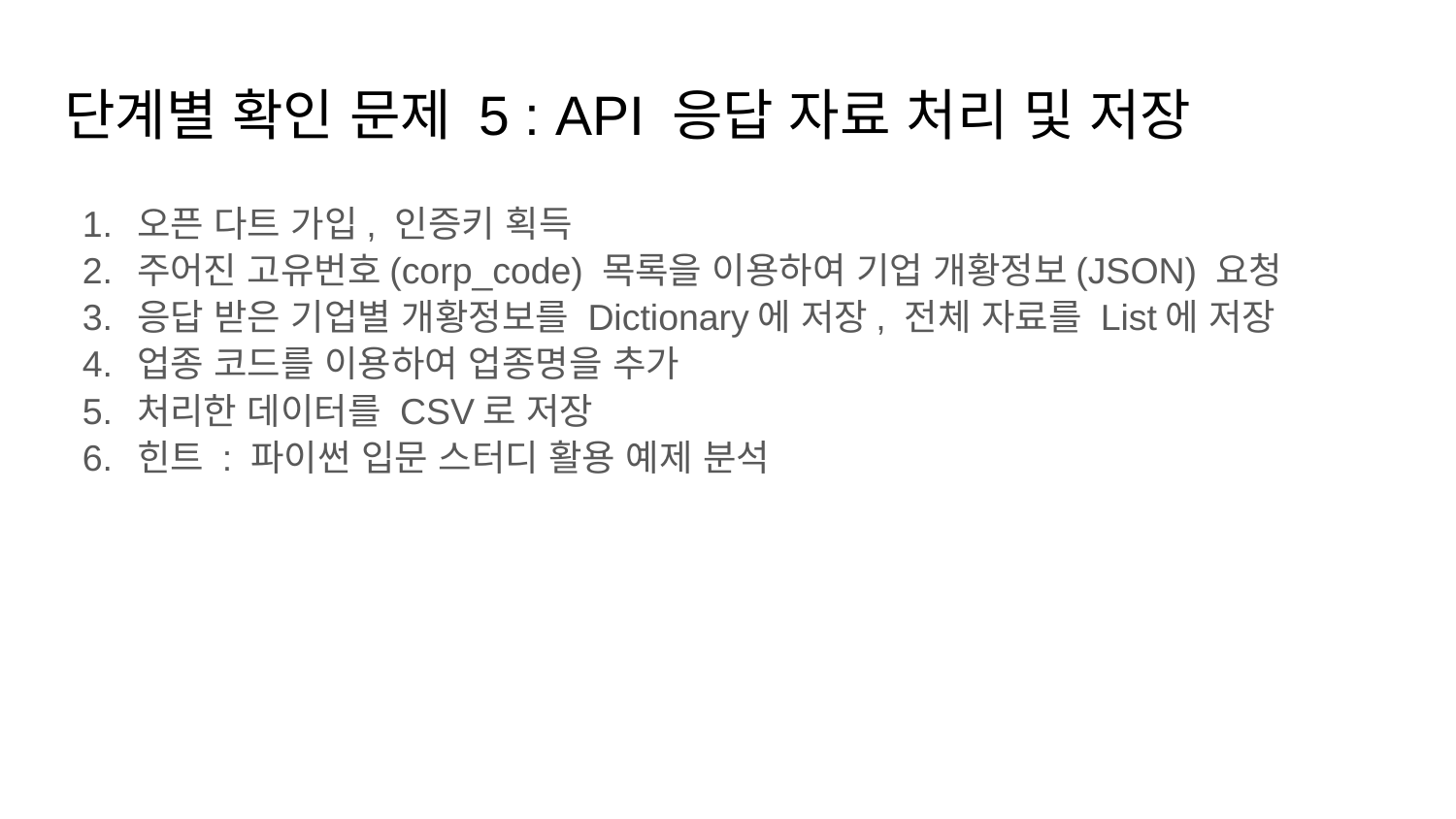

# 단계별 확인 문제 5 : API 응답 자료 처리 및 저장
오픈 다트 가입, 인증키 획득
주어진 고유번호(corp_code) 목록을 이용하여 기업 개황정보(JSON) 요청
응답 받은 기업별 개황정보를 Dictionary에 저장, 전체 자료를 List에 저장
업종 코드를 이용하여 업종명을 추가
처리한 데이터를 CSV로 저장
힌트 : 파이썬 입문 스터디 활용 예제 분석